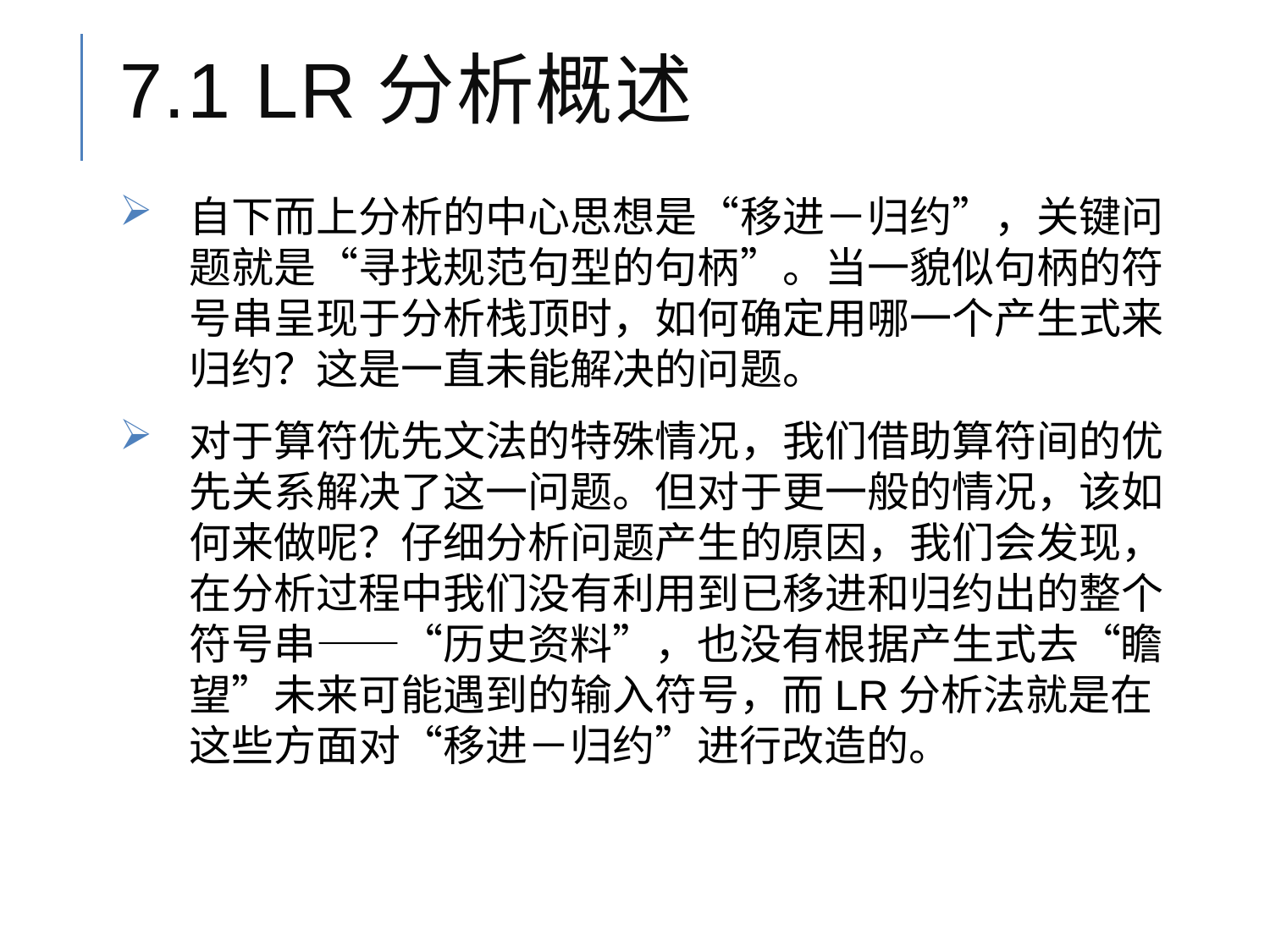

# 7.1 LR分析概述
自下而上分析的中心思想是“移进－归约”，关键问题就是“寻找规范句型的句柄”。当一貌似句柄的符号串呈现于分析栈顶时，如何确定用哪一个产生式来归约？这是一直未能解决的问题。
对于算符优先文法的特殊情况，我们借助算符间的优先关系解决了这一问题。但对于更一般的情况，该如何来做呢？仔细分析问题产生的原因，我们会发现，在分析过程中我们没有利用到已移进和归约出的整个符号串——“历史资料”，也没有根据产生式去“瞻望”未来可能遇到的输入符号，而LR分析法就是在这些方面对“移进－归约”进行改造的。
7